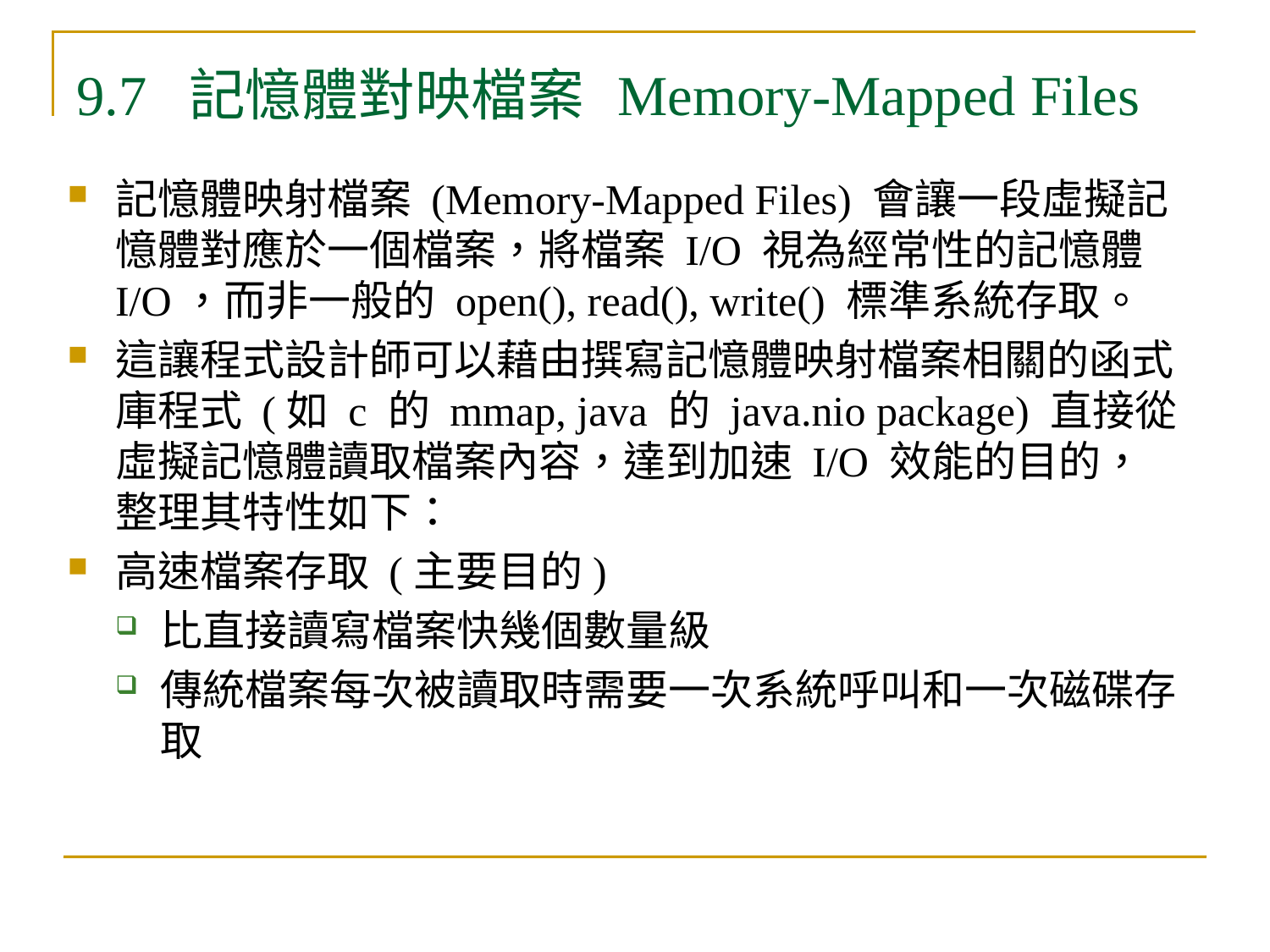

# 9.7  記憶體對映檔案 Memory-Mapped Files
記憶體映射檔案 (Memory-Mapped Files) 會讓一段虛擬記憶體對應於一個檔案，將檔案 I/O 視為經常性的記憶體I/O，而非一般的 open(), read(), write() 標準系統存取。
這讓程式設計師可以藉由撰寫記憶體映射檔案相關的函式庫程式 (如 c 的 mmap, java 的 java.nio package) 直接從虛擬記憶體讀取檔案內容，達到加速 I/O 效能的目的，整理其特性如下：
高速檔案存取 (主要目的)
比直接讀寫檔案快幾個數量級
傳統檔案每次被讀取時需要一次系統呼叫和一次磁碟存取